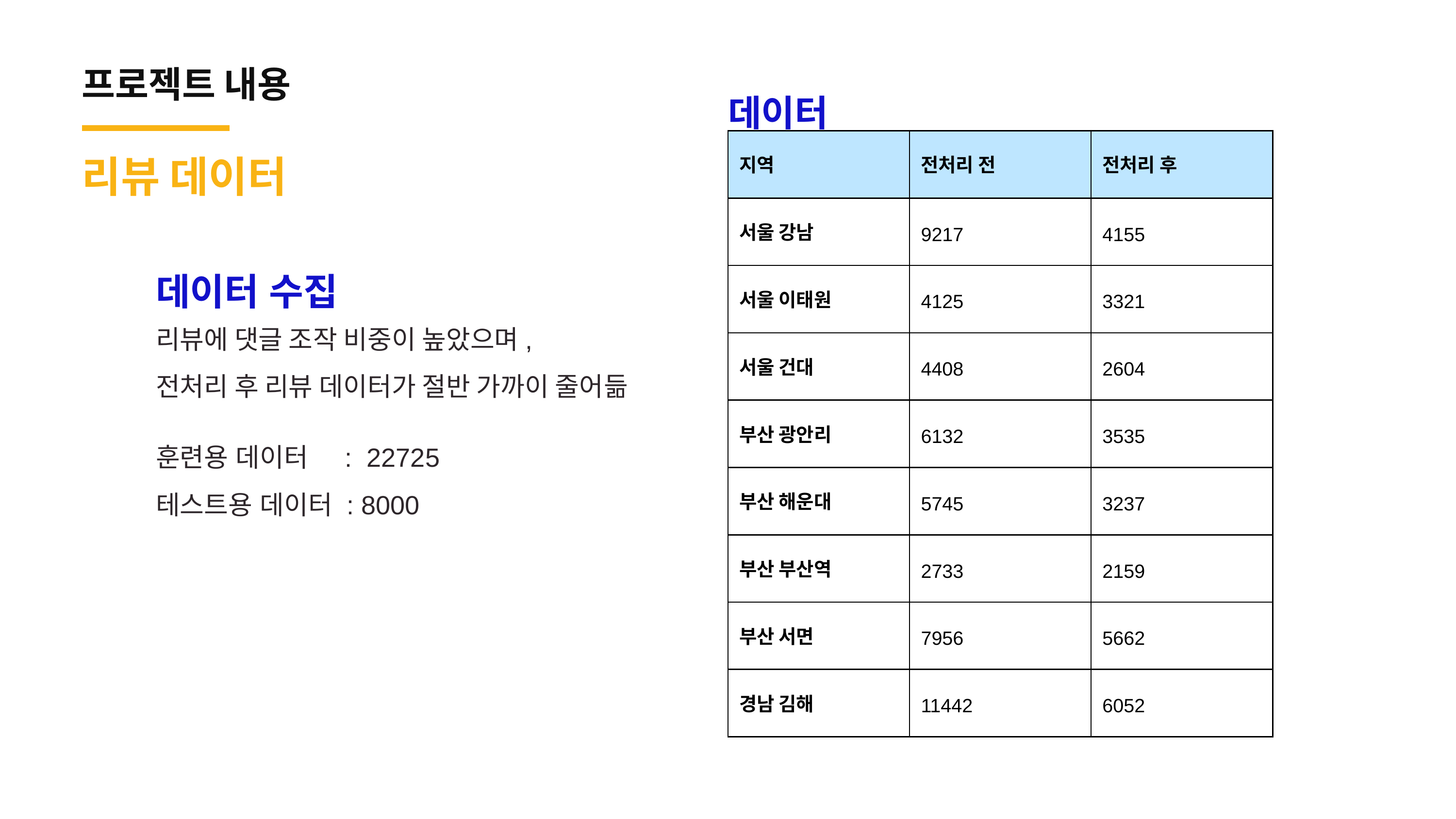

프로젝트 내용
데이터

| 지역 | 전처리 전 | 전처리 후 |
| --- | --- | --- |
| 서울 강남 | 9217 | 4155 |
| 서울 이태원 | 4125 | 3321 |
| 서울 건대 | 4408 | 2604 |
| 부산 광안리 | 6132 | 3535 |
| 부산 해운대 | 5745 | 3237 |
| 부산 부산역 | 2733 | 2159 |
| 부산 서면 | 7956 | 5662 |
| 경남 김해 | 11442 | 6052 |
리뷰 데이터
데이터 수집
리뷰에 댓글 조작 비중이 높았으며,

전처리 후 리뷰 데이터가 절반 가까이 줄어듦

훈련용 데이터    :  22725

테스트용 데이터 : 8000